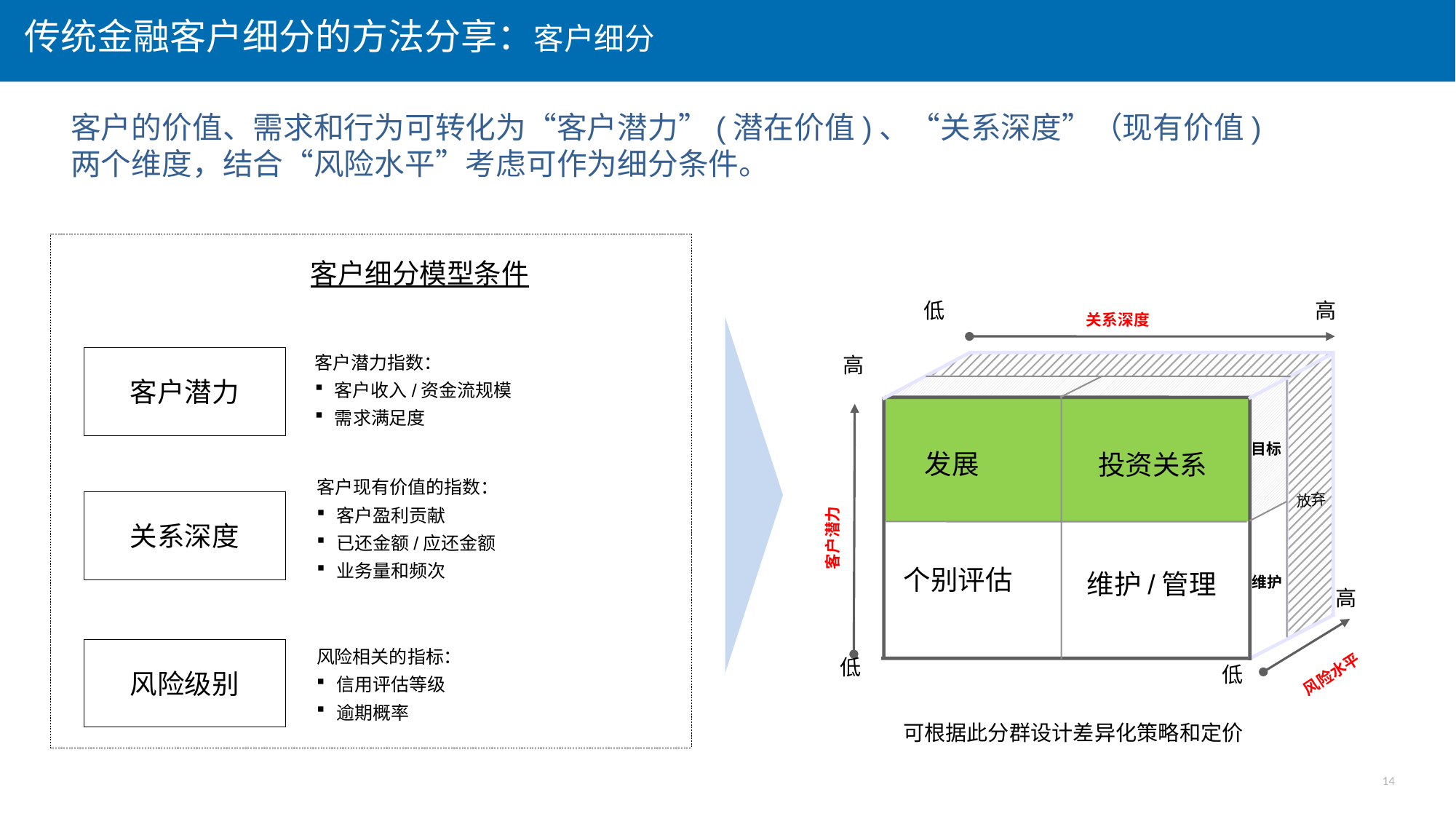

# 传统金融客户细分的方法分享：客户细分
客户的价值、需求和行为可转化为“客户潜力”(潜在价值)、“关系深度”（现有价值)两个维度，结合“风险水平”考虑可作为细分条件。

客户细分模型条件
低
高
关系深度

高

目标
发展
投资关系
放弃

客户潜力

个别评估
维护/管理
维护
高

低
低

风险水平
客户潜力指数：
客户收入/资金流规模
需求满足度
客户潜力

客户现有价值的指数：
客户盈利贡献
已还金额/应还金额
业务量和频次
关系深度
风险相关的指标：
信用评估等级
逾期概率
风险级别
可根据此分群设计差异化策略和定价
14